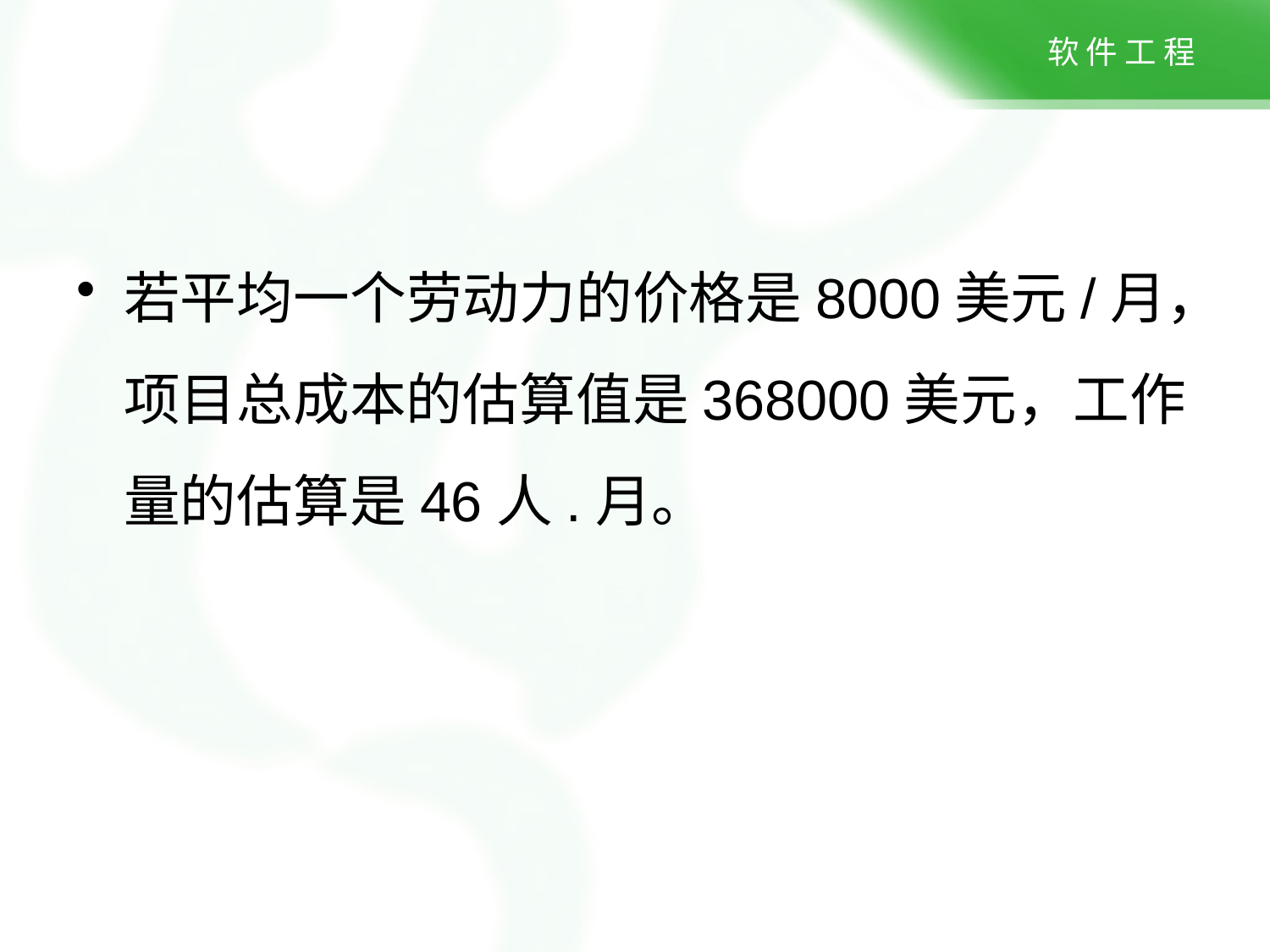

#
若平均一个劳动力的价格是8000美元/月，项目总成本的估算值是368000美元，工作量的估算是46人.月。